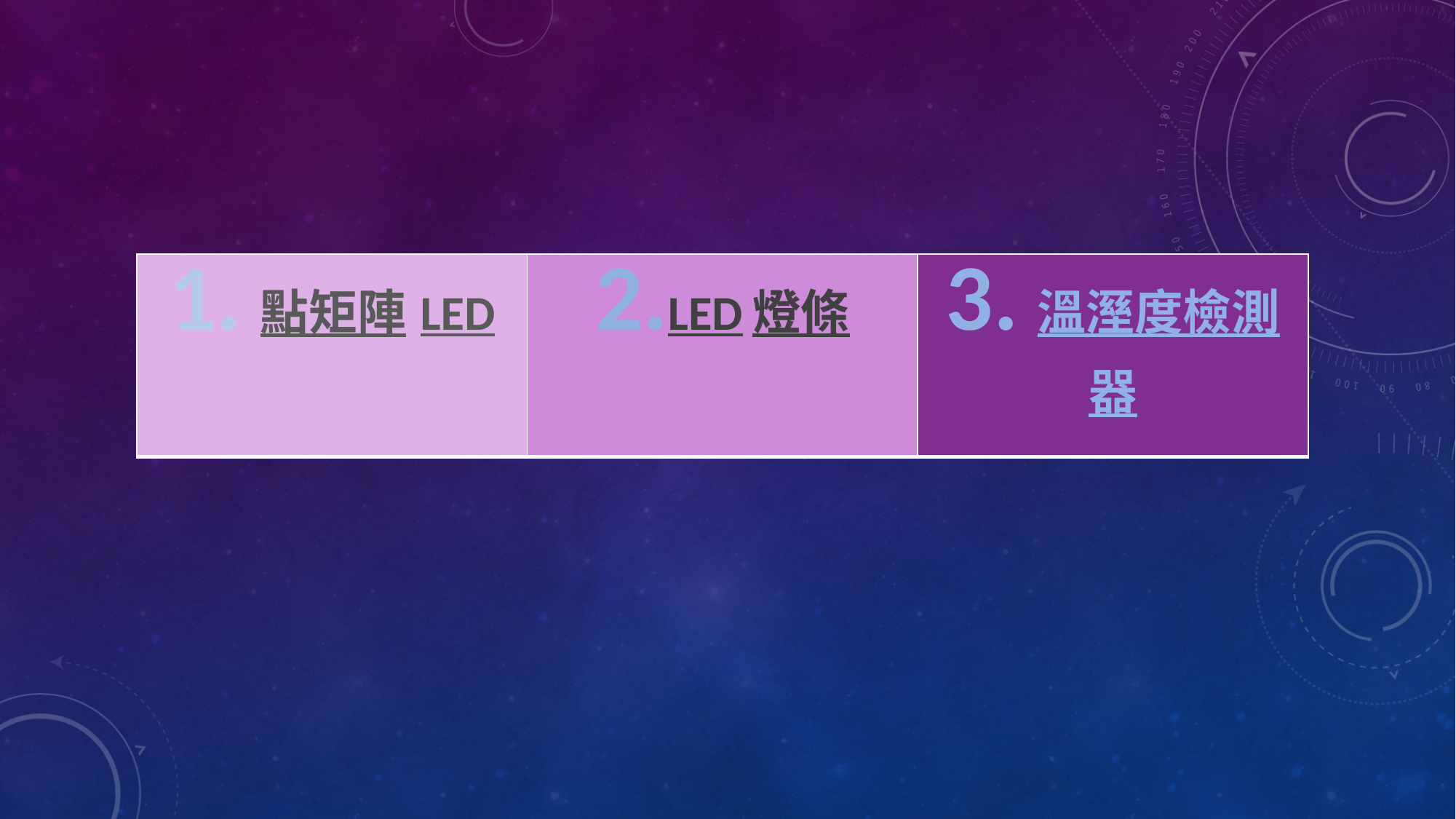

# 使用的元件
| 1.點矩陣LED | 2.LED燈條 | 3.溫溼度檢測器 |
| --- | --- | --- |